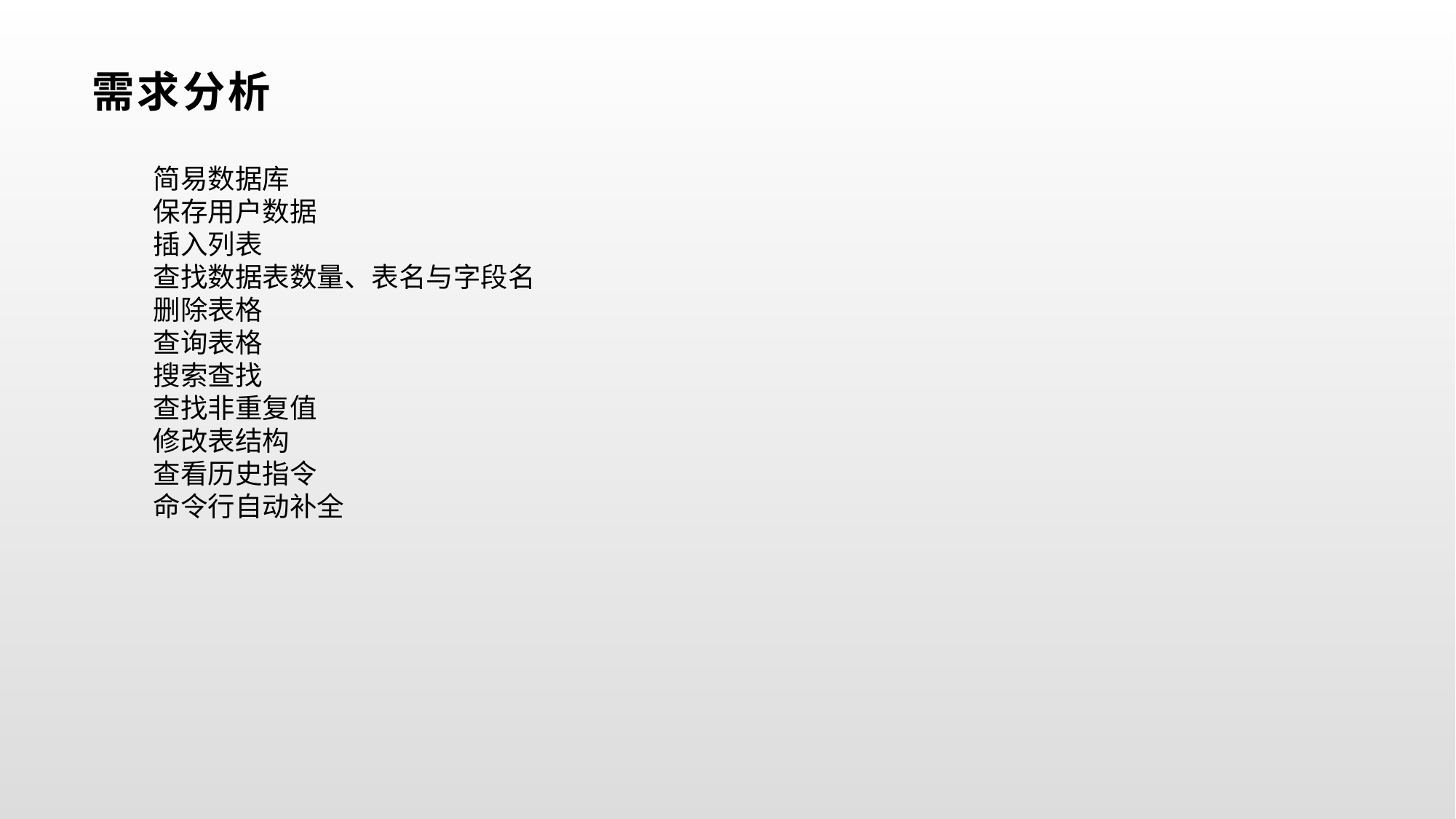

# 需求分析
简易数据库
保存用户数据
插入列表
查找数据表数量、表名与字段名
删除表格
查询表格
搜索查找
查找非重复值
修改表结构
查看历史指令
命令行自动补全